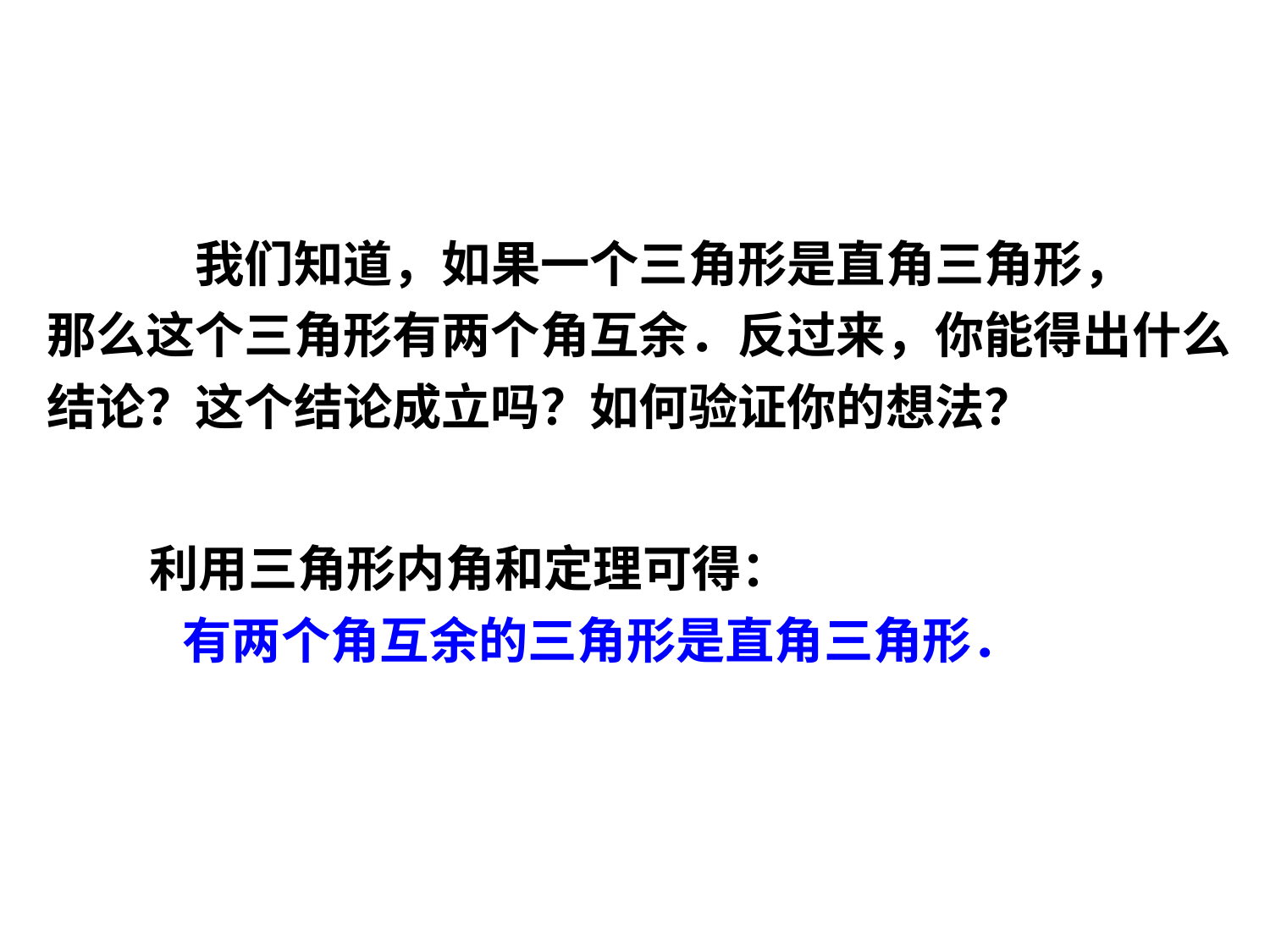

我们知道，如果一个三角形是直角三角形，
那么这个三角形有两个角互余．反过来，你能得出什么
结论？这个结论成立吗？如何验证你的想法？
　　利用三角形内角和定理可得：
       有两个角互余的三角形是直角三角形．